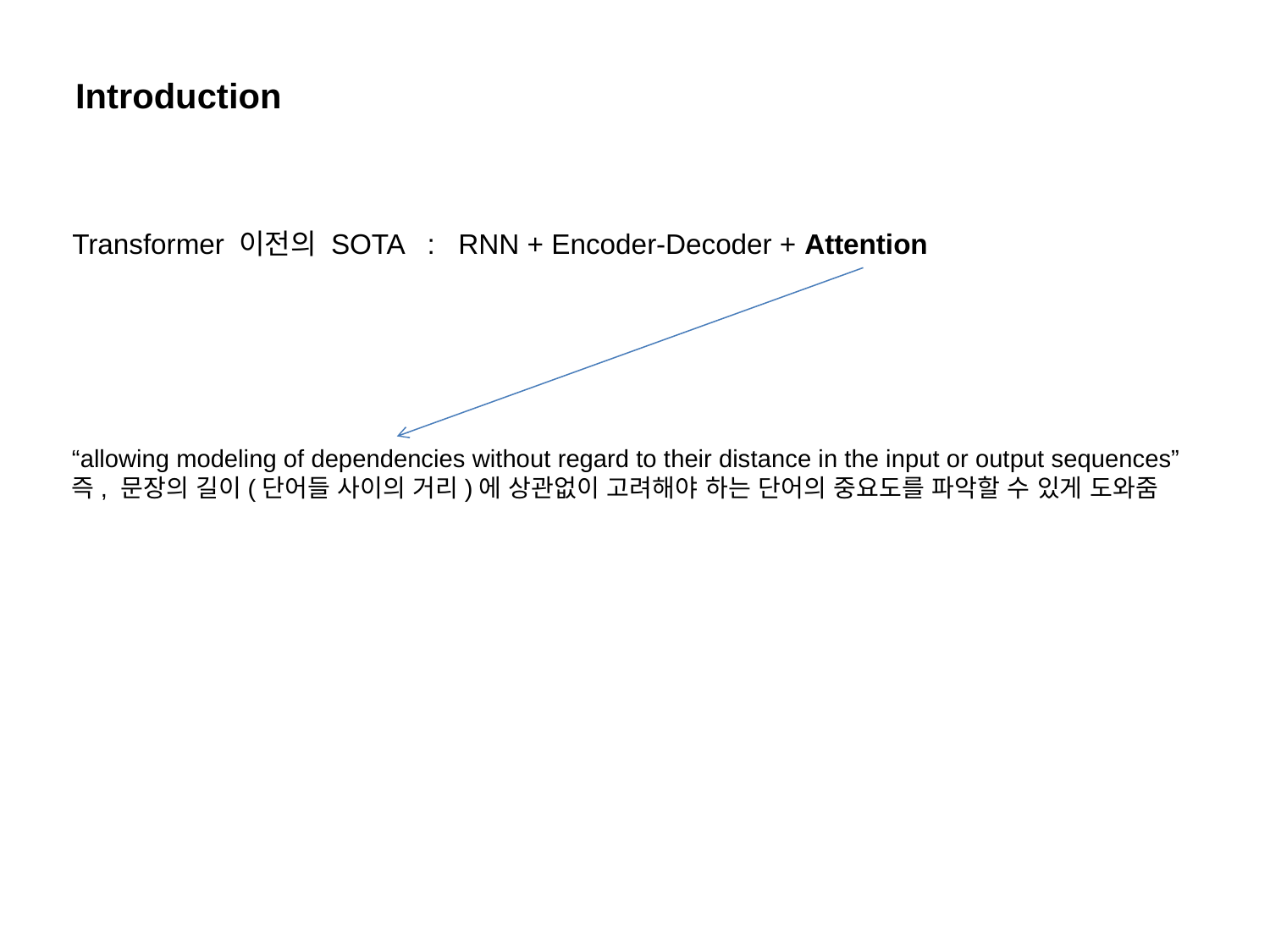

# Introduction
Transformer 이전의 SOTA   :   RNN + Encoder-Decoder + Attention
“allowing modeling of dependencies without regard to their distance in the input or output sequences”
즉, 문장의 길이(단어들 사이의 거리)에 상관없이 고려해야 하는 단어의 중요도를 파악할 수 있게 도와줌